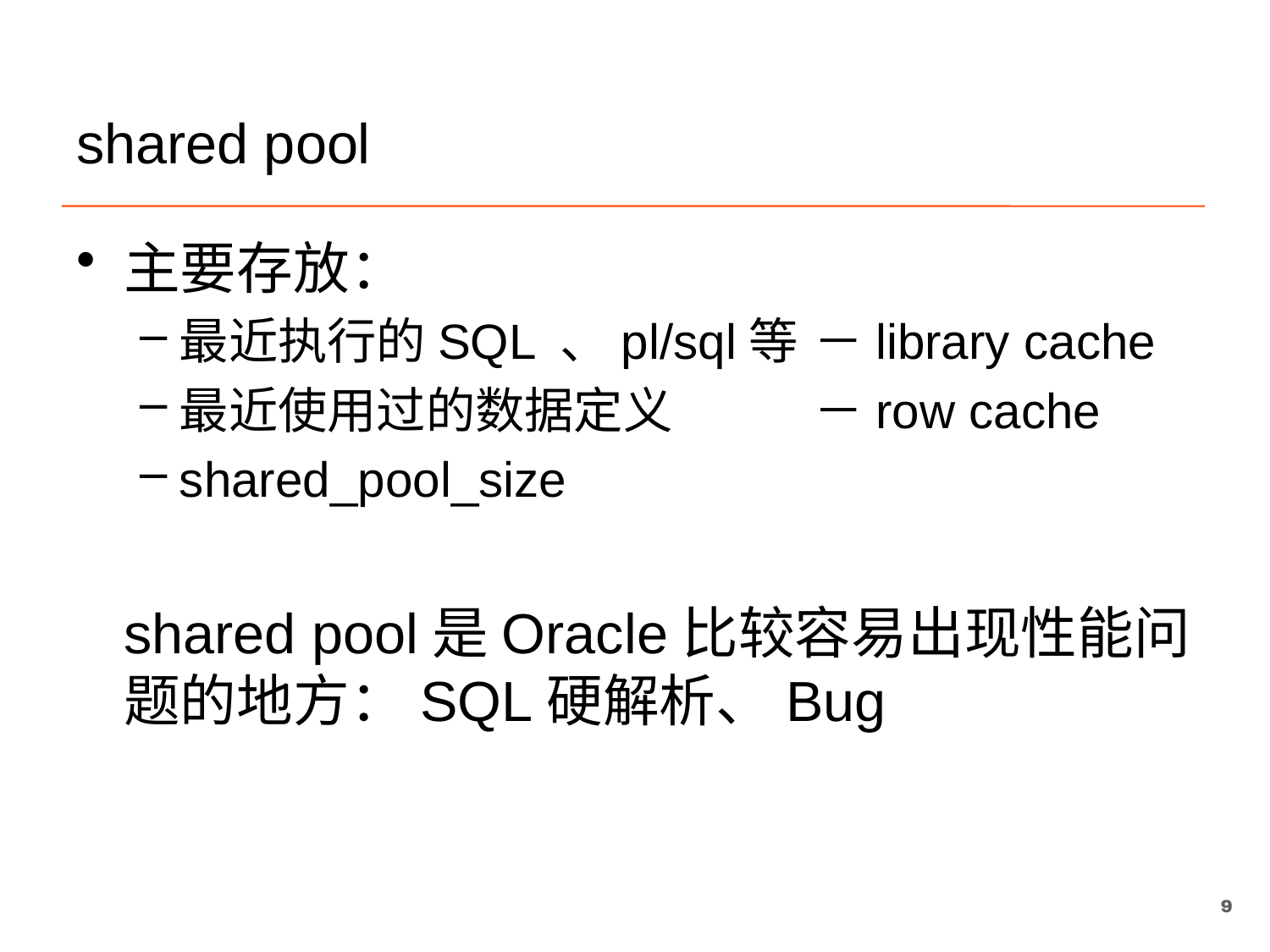

# shared pool
主要存放：
最近执行的SQL 、pl/sql等	－library cache
最近使用过的数据定义		－row cache
shared_pool_size

	shared pool是Oracle比较容易出现性能问题的地方：SQL硬解析、Bug

9